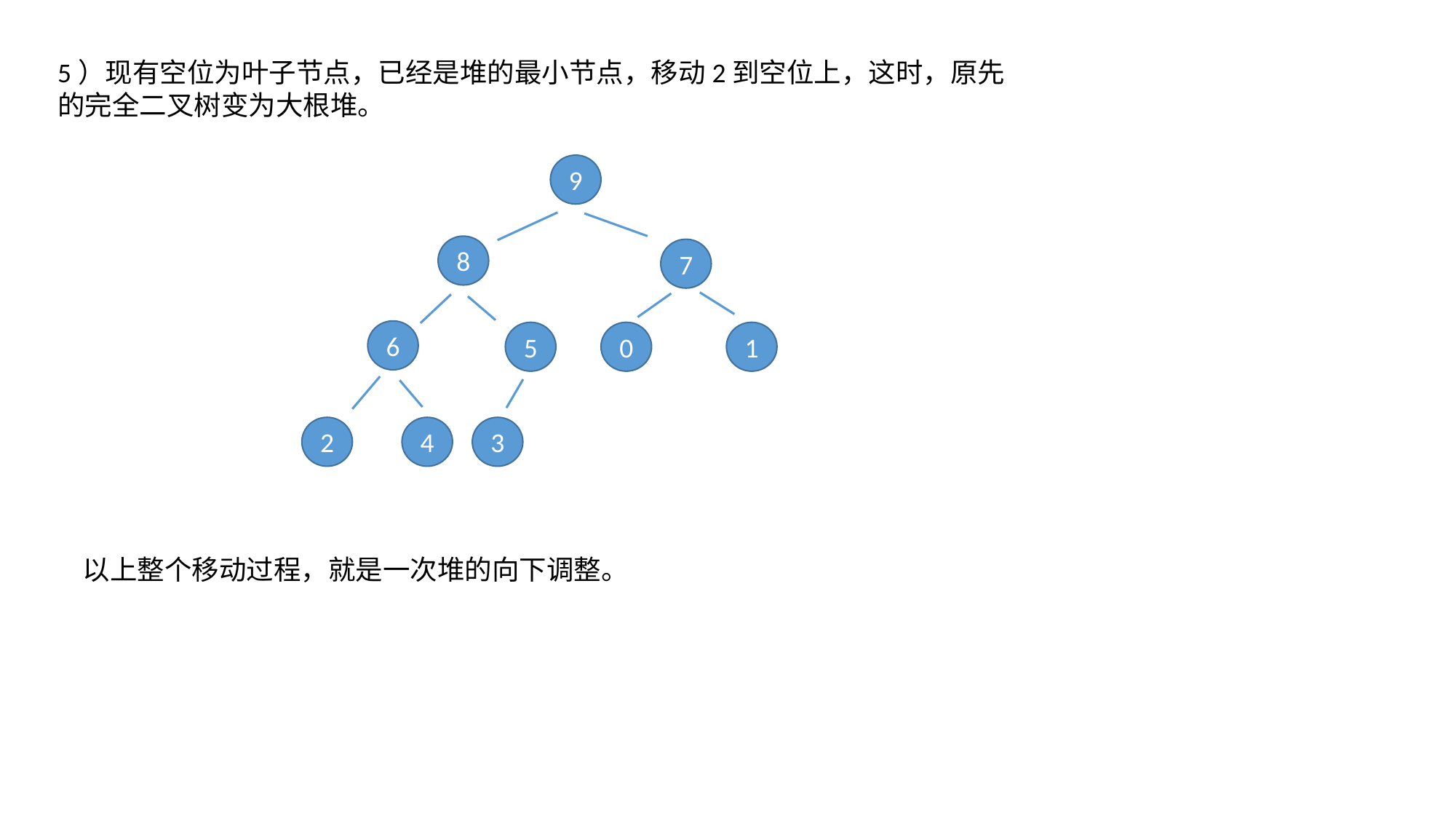

5）现有空位为叶子节点，已经是堆的最小节点，移动2到空位上，这时，原先的完全二叉树变为大根堆。
9
8
7
6
5
0
1
2
4
3
以上整个移动过程，就是一次堆的向下调整。